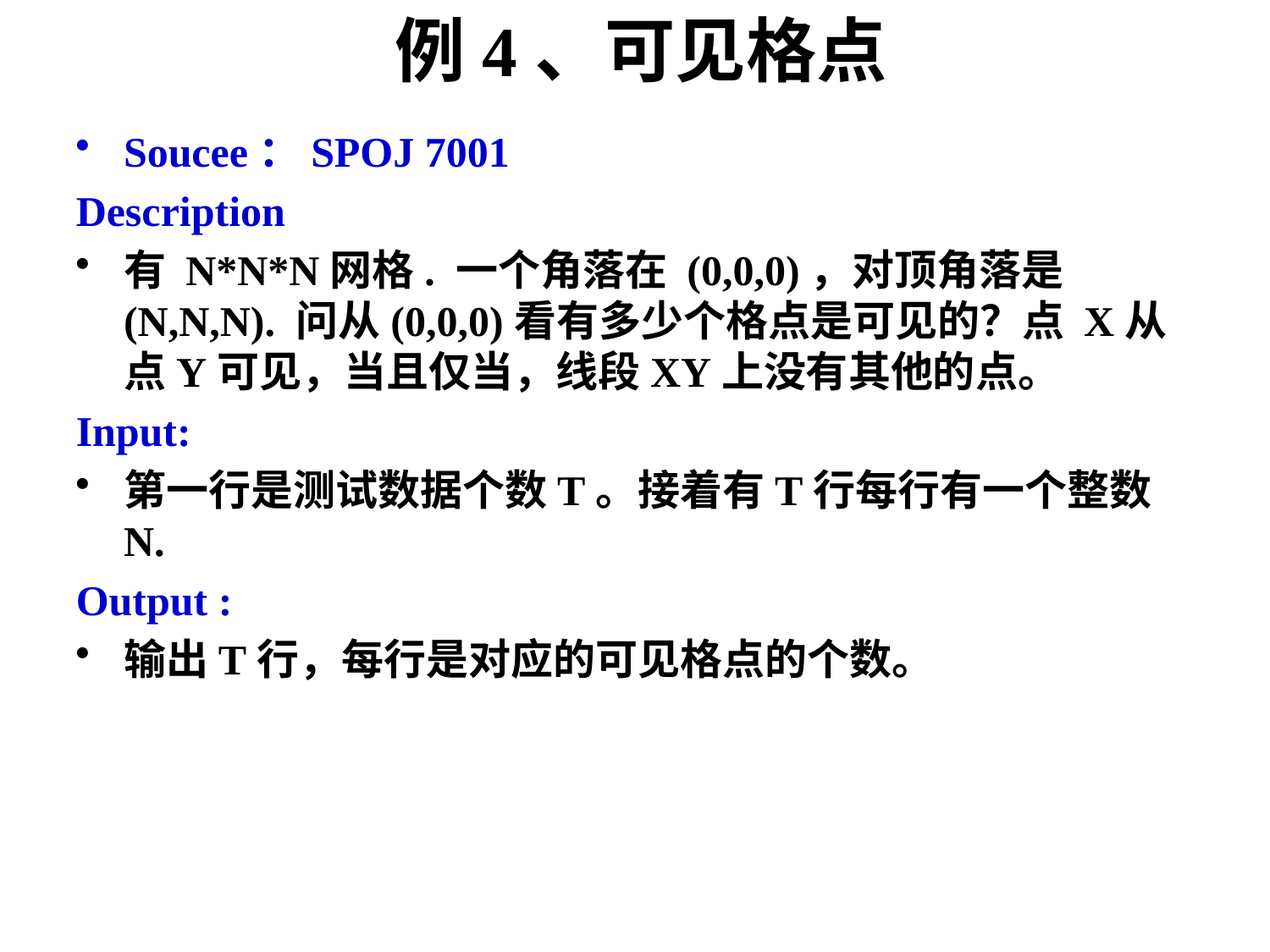

# 例4、可见格点
Soucee：SPOJ 7001
Description
有 N*N*N网格. 一个角落在 (0,0,0)，对顶角落是 (N,N,N). 问从(0,0,0)看有多少个格点是可见的？点 X从点Y可见，当且仅当，线段XY上没有其他的点。
Input:
第一行是测试数据个数T。接着有T行每行有一个整数 N.
Output :
输出T行，每行是对应的可见格点的个数。